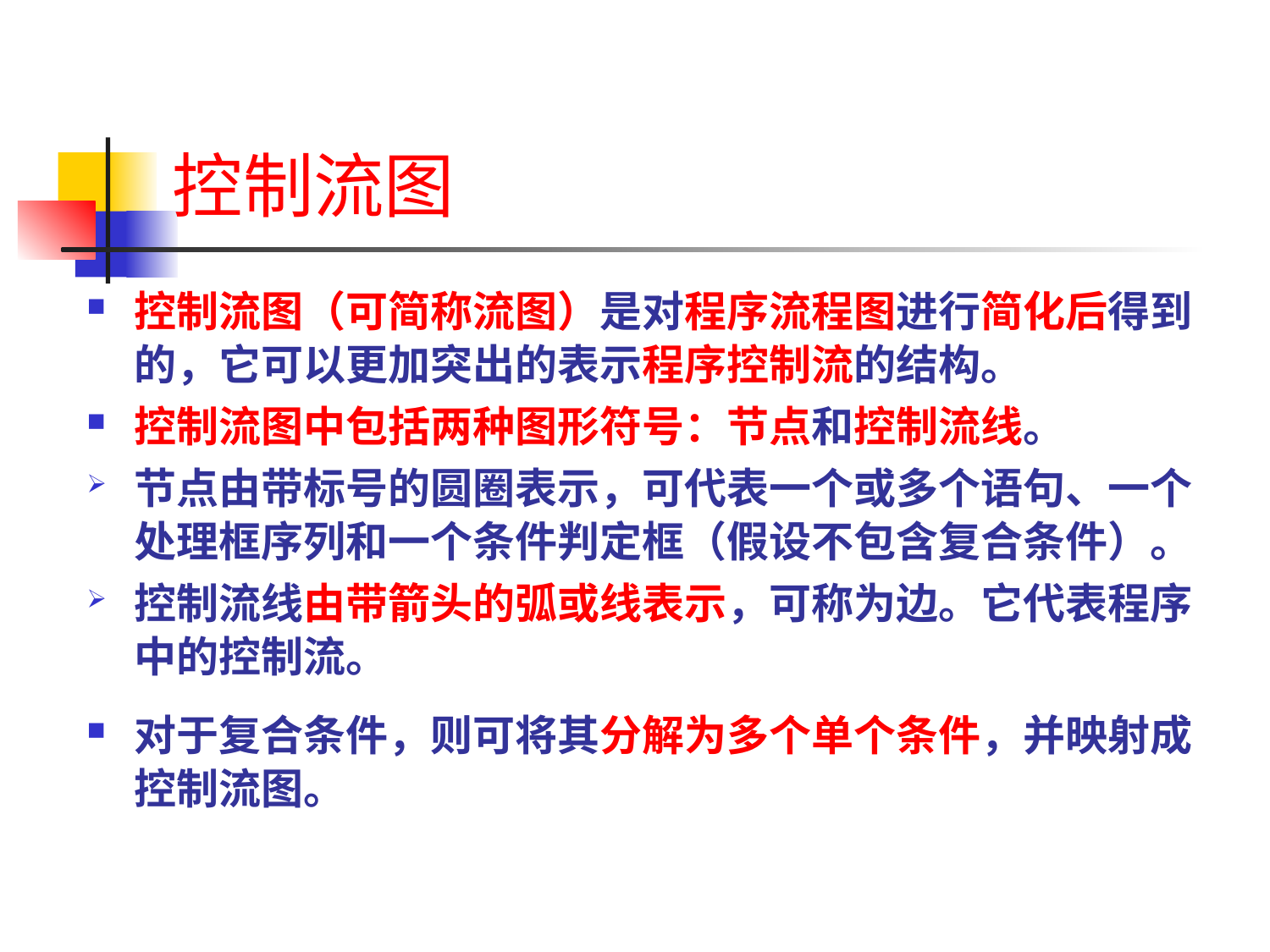

# 控制流图
控制流图（可简称流图）是对程序流程图进行简化后得到的，它可以更加突出的表示程序控制流的结构。
控制流图中包括两种图形符号：节点和控制流线。
节点由带标号的圆圈表示，可代表一个或多个语句、一个处理框序列和一个条件判定框（假设不包含复合条件）。
控制流线由带箭头的弧或线表示，可称为边。它代表程序中的控制流。
对于复合条件，则可将其分解为多个单个条件，并映射成控制流图。